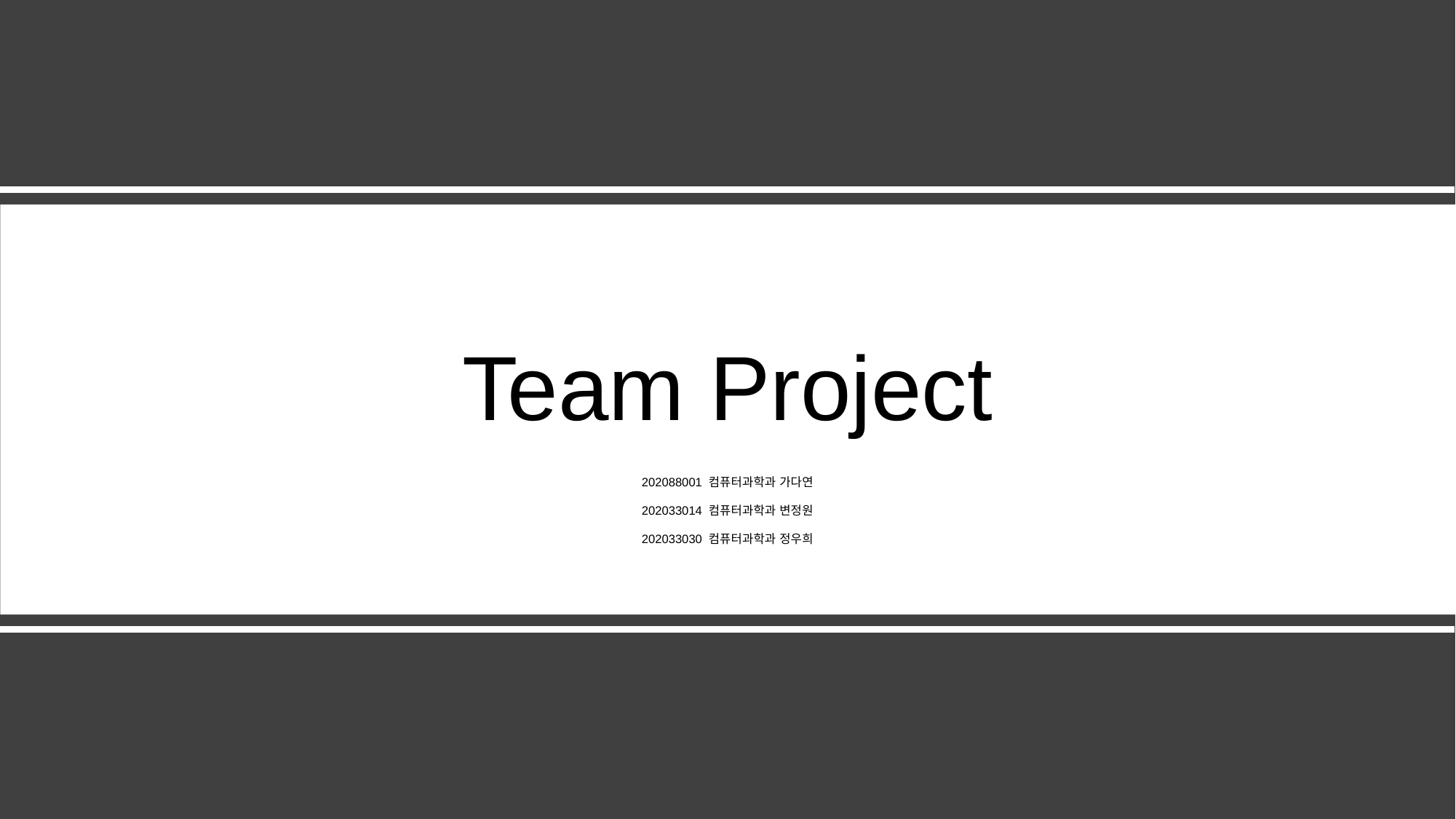

# Team Project
202088001 컴퓨터과학과 가다연
202033014 컴퓨터과학과 변정원
202033030 컴퓨터과학과 정우희